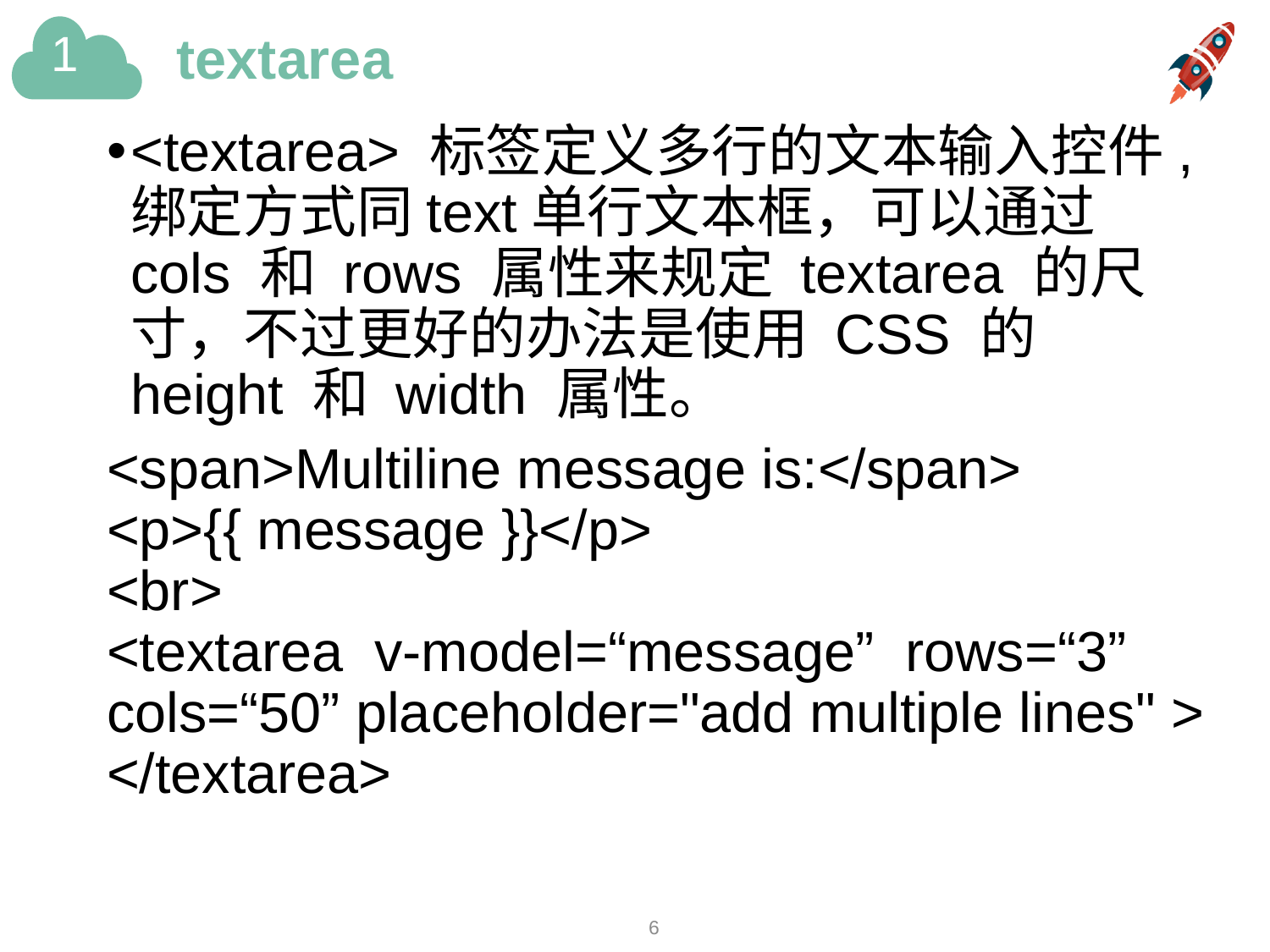

# textarea
<textarea> 标签定义多行的文本输入控件,绑定方式同text单行文本框，可以通过 cols 和 rows 属性来规定 textarea 的尺寸，不过更好的办法是使用 CSS 的 height 和 width 属性。
<span>Multiline message is:</span>
<p>{{ message }}</p>
<br>
<textarea  v-model=“message”  rows=“3” cols=“50” placeholder="add multiple lines" >
</textarea>
6